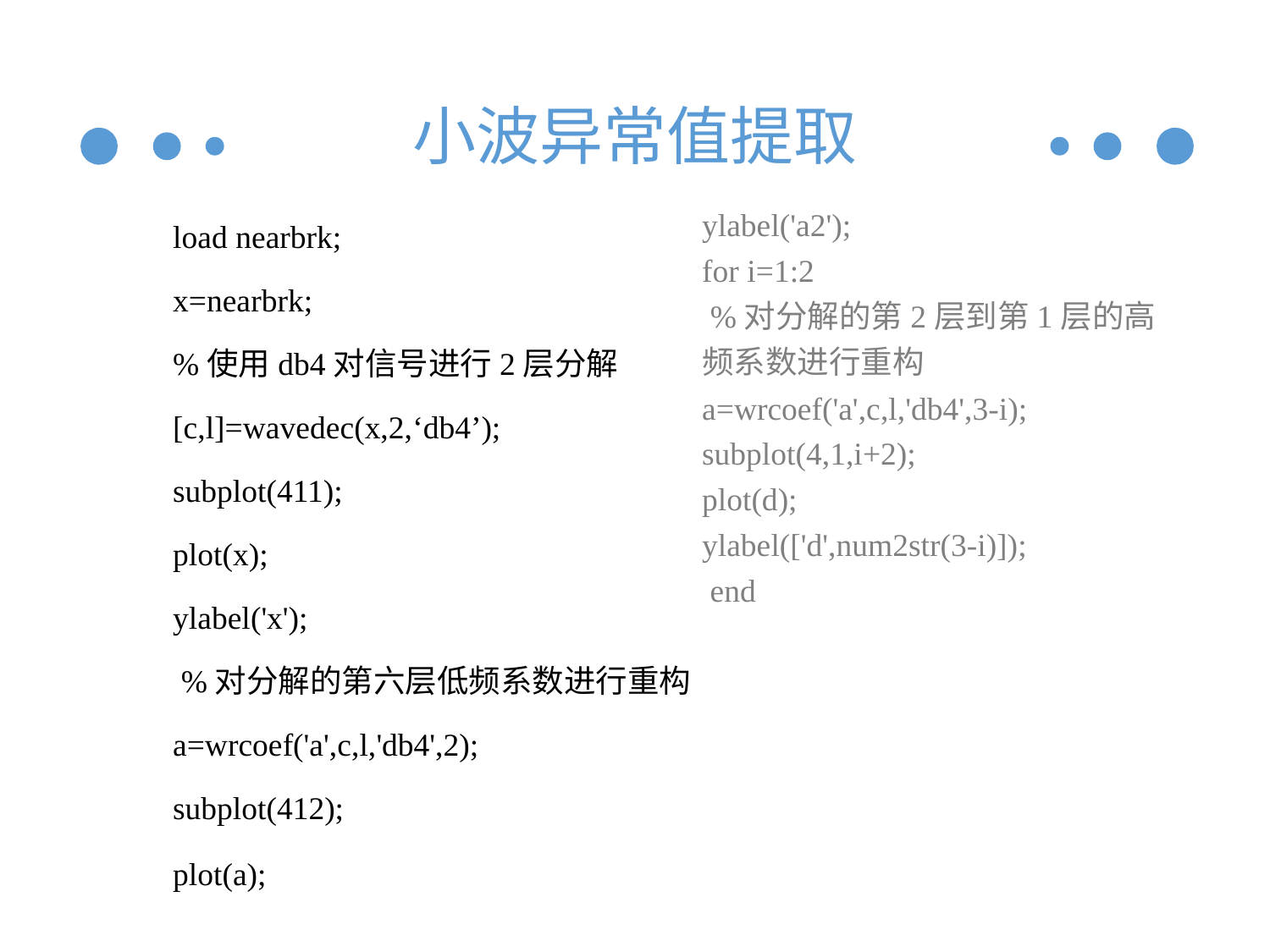

# 小波异常值提取
load nearbrk;
x=nearbrk;
%使用db4对信号进行2层分解
[c,l]=wavedec(x,2,‘db4’);
subplot(411);
plot(x);
ylabel('x');
 %对分解的第六层低频系数进行重构
a=wrcoef('a',c,l,'db4',2);
subplot(412);
plot(a);
ylabel('a2');
for i=1:2
 %对分解的第2层到第1层的高频系数进行重构
a=wrcoef('a',c,l,'db4',3-i);
subplot(4,1,i+2);
plot(d);
ylabel(['d',num2str(3-i)]);
 end